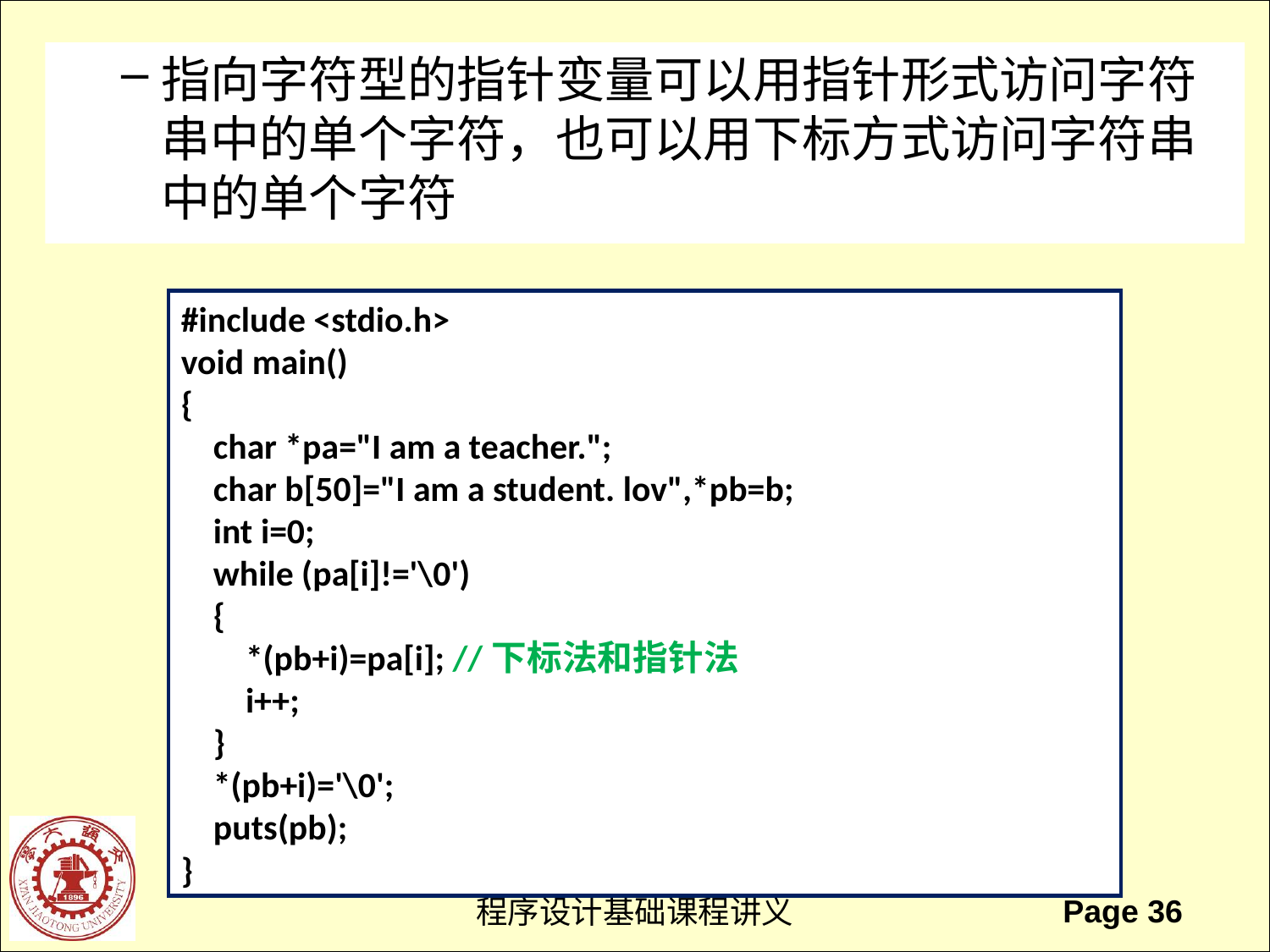

指向字符型的指针变量可以用指针形式访问字符串中的单个字符，也可以用下标方式访问字符串中的单个字符
#include <stdio.h>
void main()
{
    char *pa="I am a teacher.";
    char b[50]="I am a student. lov",*pb=b;
    int i=0;
    while (pa[i]!='\0')
    {
        *(pb+i)=pa[i]; //下标法和指针法
        i++;
    }
    *(pb+i)='\0';
    puts(pb);
}
36